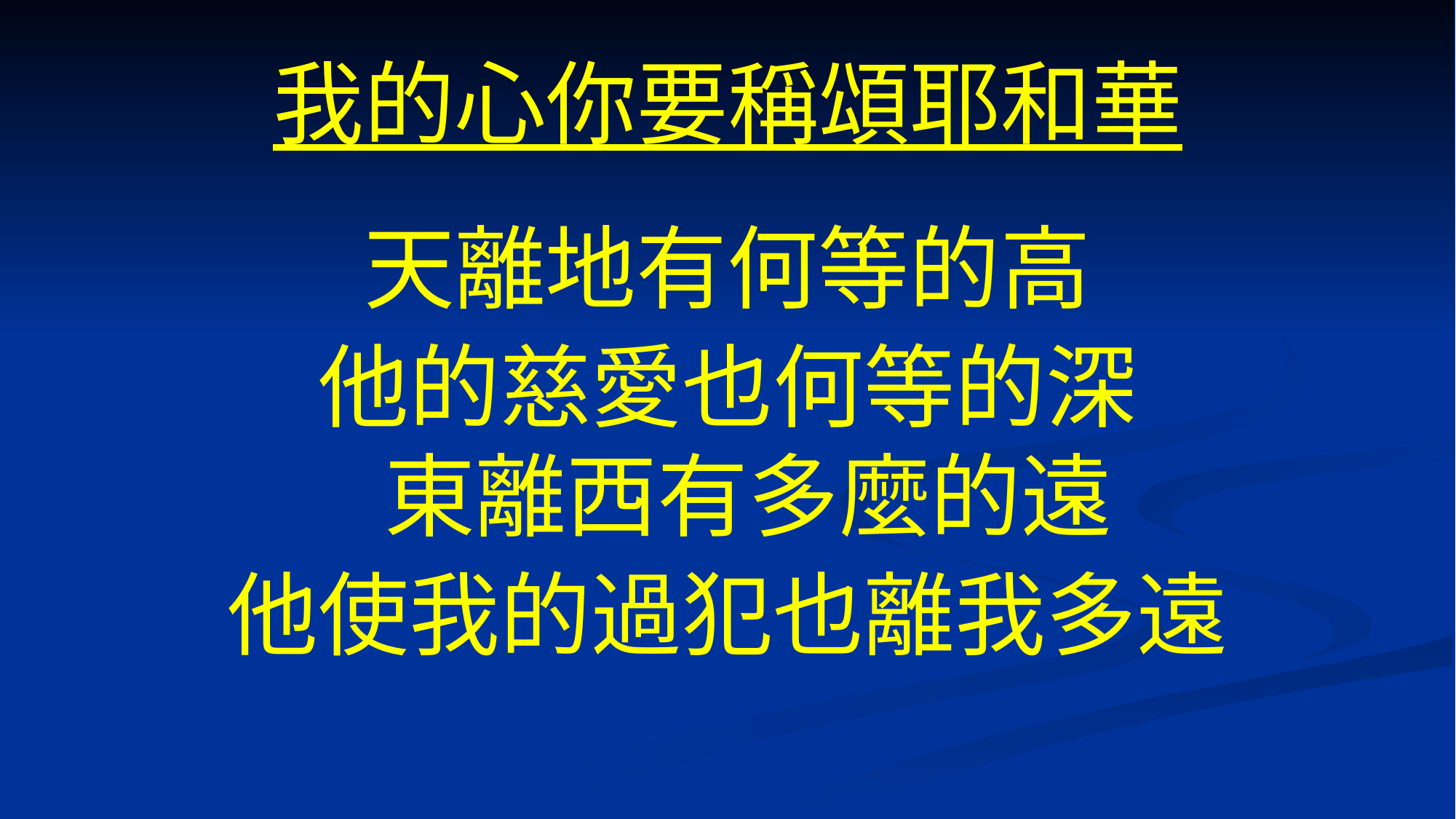

# 我的心你要稱頌耶和華
天離地有何等的高
他的慈愛也何等的深
東離西有多麼的遠
他使我的過犯也離我多遠